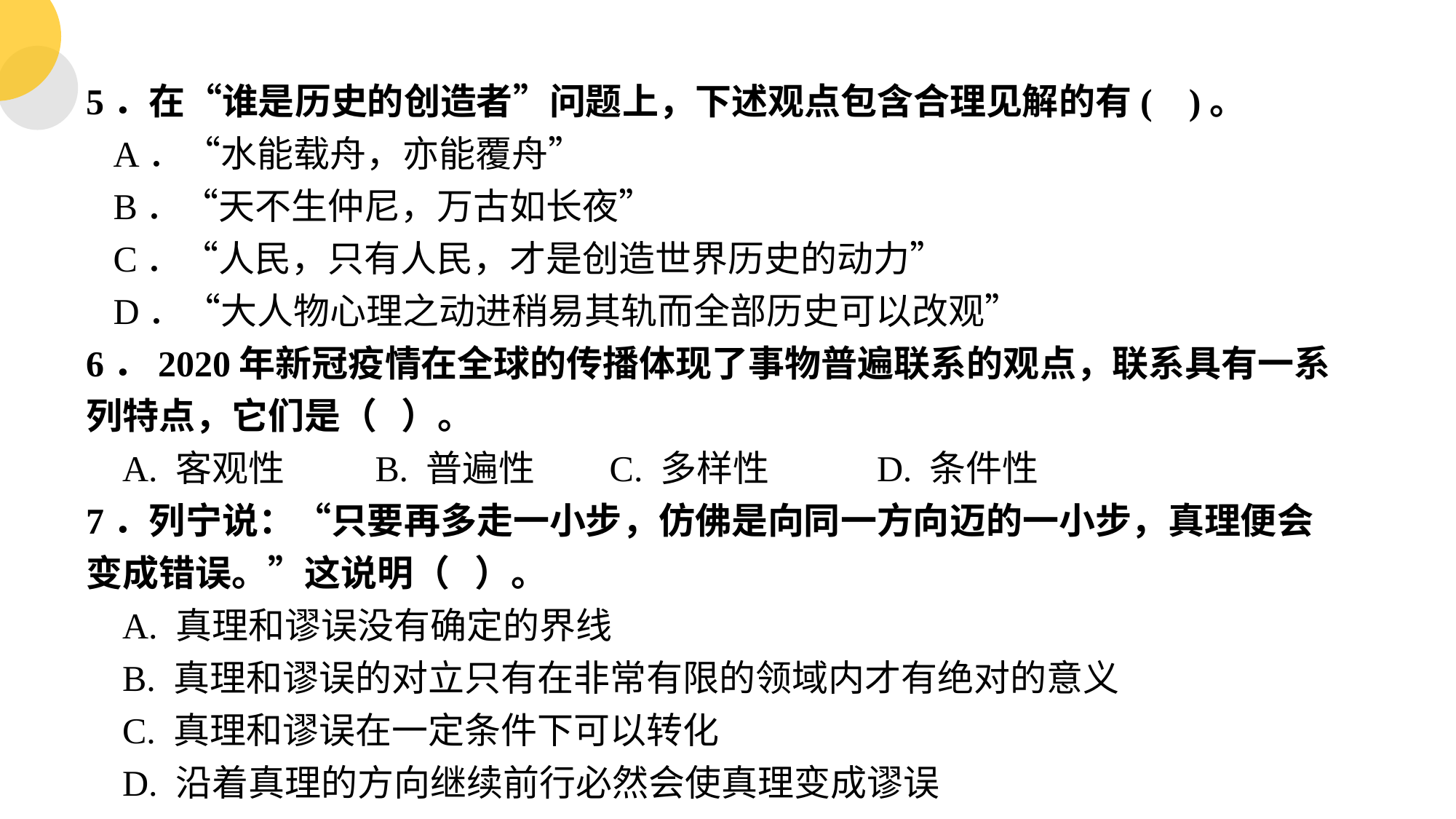

5．在“谁是历史的创造者”问题上，下述观点包含合理见解的有(    )。
   A．“水能载舟，亦能覆舟”
   B．“天不生仲尼，万古如长夜”
   C．“人民，只有人民，才是创造世界历史的动力”
   D．“大人物心理之动进稍易其轨而全部历史可以改观”
6．2020年新冠疫情在全球的传播体现了事物普遍联系的观点，联系具有一系列特点，它们是（   ）。
A. 客观性          B. 普遍性        C. 多样性            D. 条件性
7．列宁说：“只要再多走一小步，仿佛是向同一方向迈的一小步，真理便会变成错误。”这说明（   ）。
    A. 真理和谬误没有确定的界线
    B. 真理和谬误的对立只有在非常有限的领域内才有绝对的意义
    C. 真理和谬误在一定条件下可以转化
    D. 沿着真理的方向继续前行必然会使真理变成谬误